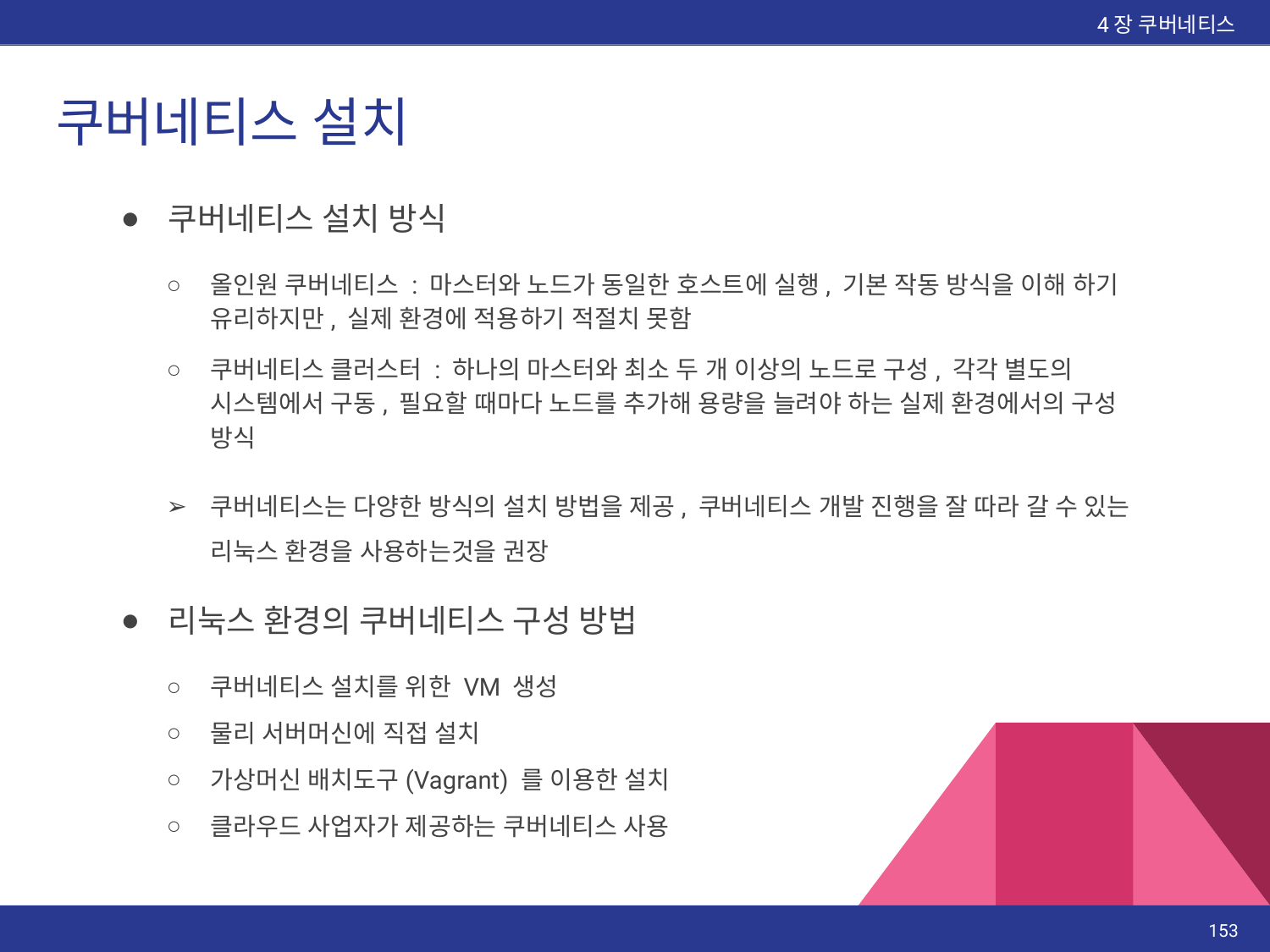

4장 쿠버네티스

# 쿠버네티스 설치
쿠버네티스 설치 방식

올인원 쿠버네티스 : 마스터와 노드가 동일한 호스트에 실행, 기본 작동 방식을 이해 하기 유리하지만, 실제 환경에 적용하기 적절치 못함
쿠버네티스 클러스터 : 하나의 마스터와 최소 두 개 이상의 노드로 구성, 각각 별도의 시스템에서 구동, 필요할 때마다 노드를 추가해 용량을 늘려야 하는 실제 환경에서의 구성 방식
쿠버네티스는 다양한 방식의 설치 방법을 제공, 쿠버네티스 개발 진행을 잘 따라 갈 수 있는 리눅스 환경을 사용하는것을 권장
리눅스 환경의 쿠버네티스 구성 방법

쿠버네티스 설치를 위한 VM 생성
물리 서버머신에 직접 설치
가상머신 배치도구(Vagrant) 를 이용한 설치
클라우드 사업자가 제공하는 쿠버네티스 사용
153